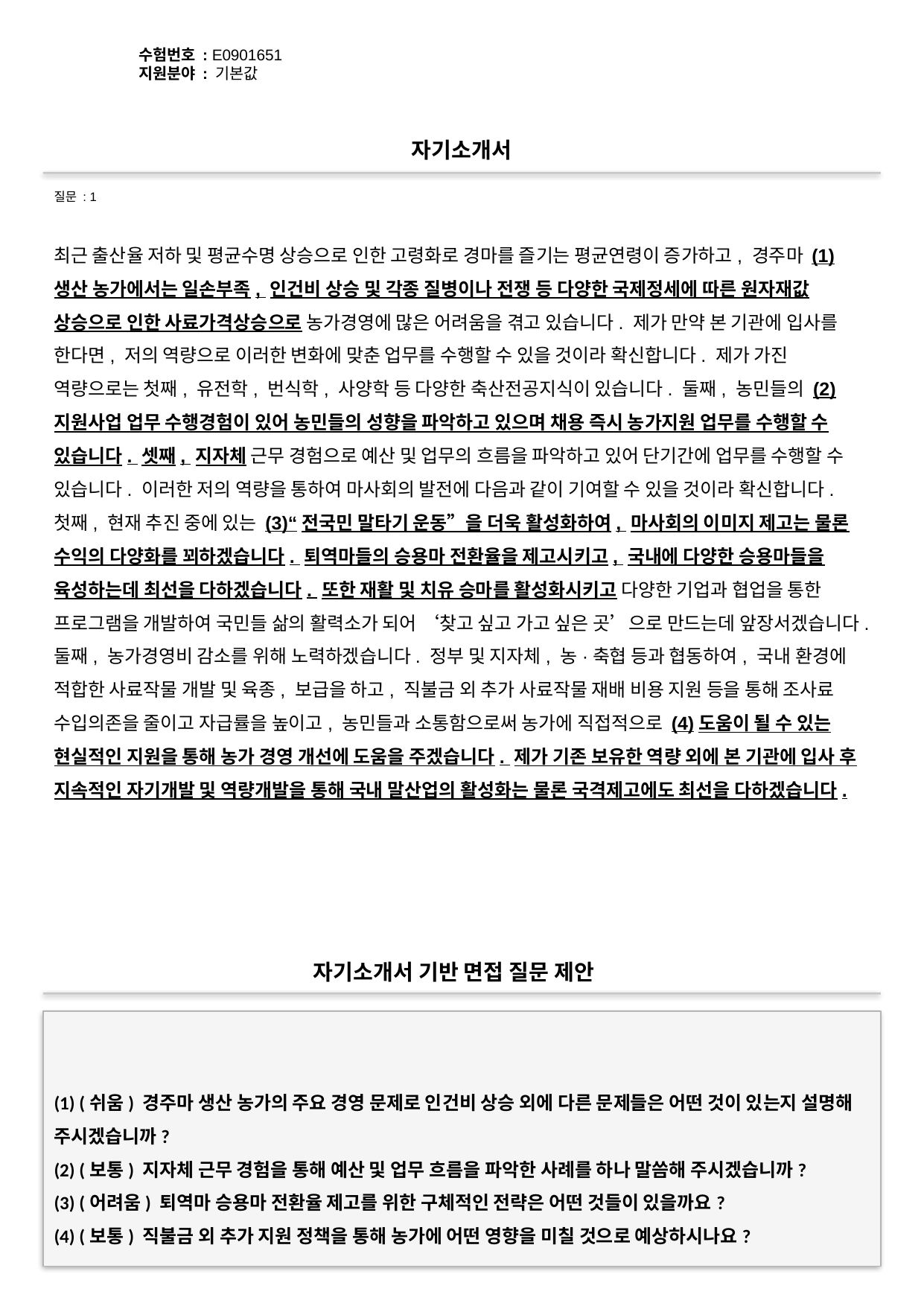

수험번호 : E0901651
지원분야 : 기본값
#

자기소개서

질문 : 1

최근 출산율 저하 및 평균수명 상승으로 인한 고령화로 경마를 즐기는 평균연령이 증가하고, 경주마 (1)생산 농가에서는 일손부족, 인건비 상승 및 각종 질병이나 전쟁 등 다양한 국제정세에 따른 원자재값 상승으로 인한 사료가격상승으로 농가경영에 많은 어려움을 겪고 있습니다. 제가 만약 본 기관에 입사를 한다면, 저의 역량으로 이러한 변화에 맞춘 업무를 수행할 수 있을 것이라 확신합니다. 제가 가진 역량으로는 첫째, 유전학, 번식학, 사양학 등 다양한 축산전공지식이 있습니다. 둘째, 농민들의 (2)지원사업 업무 수행경험이 있어 농민들의 성향을 파악하고 있으며 채용 즉시 농가지원 업무를 수행할 수 있습니다. 셋째, 지자체 근무 경험으로 예산 및 업무의 흐름을 파악하고 있어 단기간에 업무를 수행할 수 있습니다. 이러한 저의 역량을 통하여 마사회의 발전에 다음과 같이 기여할 수 있을 것이라 확신합니다. 첫째, 현재 추진 중에 있는 (3)“전국민 말타기 운동”을 더욱 활성화하여, 마사회의 이미지 제고는 물론 수익의 다양화를 꾀하겠습니다. 퇴역마들의 승용마 전환율을 제고시키고, 국내에 다양한 승용마들을 육성하는데 최선을 다하겠습니다. 또한 재활 및 치유 승마를 활성화시키고 다양한 기업과 협업을 통한 프로그램을 개발하여 국민들 삶의 활력소가 되어 ‘찾고 싶고 가고 싶은 곳’으로 만드는데 앞장서겠습니다. 둘째, 농가경영비 감소를 위해 노력하겠습니다. 정부 및 지자체, 농·축협 등과 협동하여, 국내 환경에 적합한 사료작물 개발 및 육종, 보급을 하고, 직불금 외 추가 사료작물 재배 비용 지원 등을 통해 조사료 수입의존을 줄이고 자급률을 높이고, 농민들과 소통함으로써 농가에 직접적으로 (4)도움이 될 수 있는 현실적인 지원을 통해 농가 경영 개선에 도움을 주겠습니다. 제가 기존 보유한 역량 외에 본 기관에 입사 후 지속적인 자기개발 및 역량개발을 통해 국내 말산업의 활성화는 물론 국격제고에도 최선을 다하겠습니다.

자기소개서 기반 면접 질문 제안

(1) (쉬움) 경주마 생산 농가의 주요 경영 문제로 인건비 상승 외에 다른 문제들은 어떤 것이 있는지 설명해 주시겠습니까?
(2) (보통) 지자체 근무 경험을 통해 예산 및 업무 흐름을 파악한 사례를 하나 말씀해 주시겠습니까?
(3) (어려움) 퇴역마 승용마 전환율 제고를 위한 구체적인 전략은 어떤 것들이 있을까요?
(4) (보통) 직불금 외 추가 지원 정책을 통해 농가에 어떤 영향을 미칠 것으로 예상하시나요?